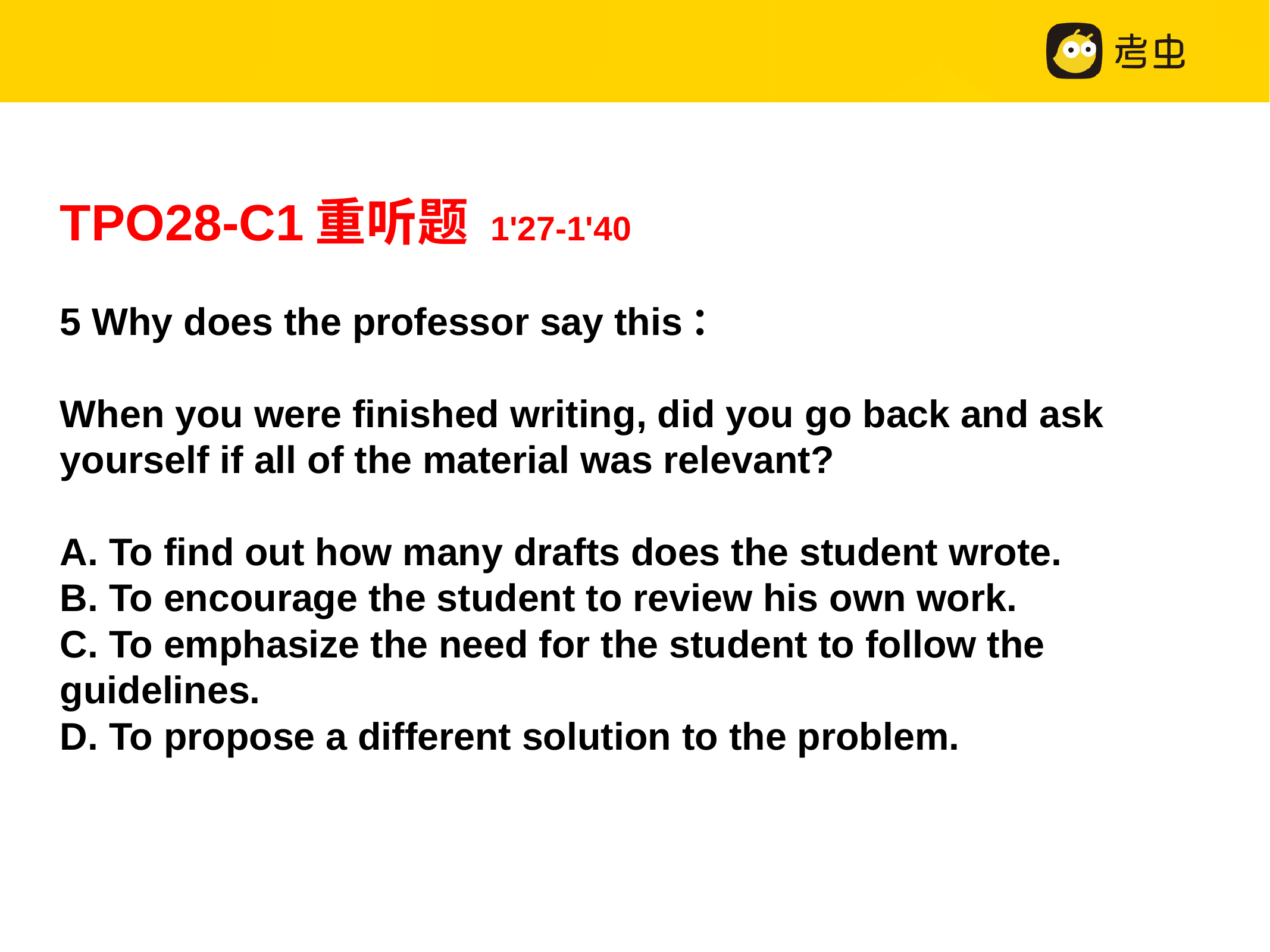

TPO28-C1重听题 1'27-1'40

5 Why does the professor say this：

When you were finished writing, did you go back and ask yourself if all of the material was relevant?

A. To find out how many drafts does the student wrote.
B. To encourage the student to review his own work.
C. To emphasize the need for the student to follow the guidelines.
D. To propose a different solution to the problem.